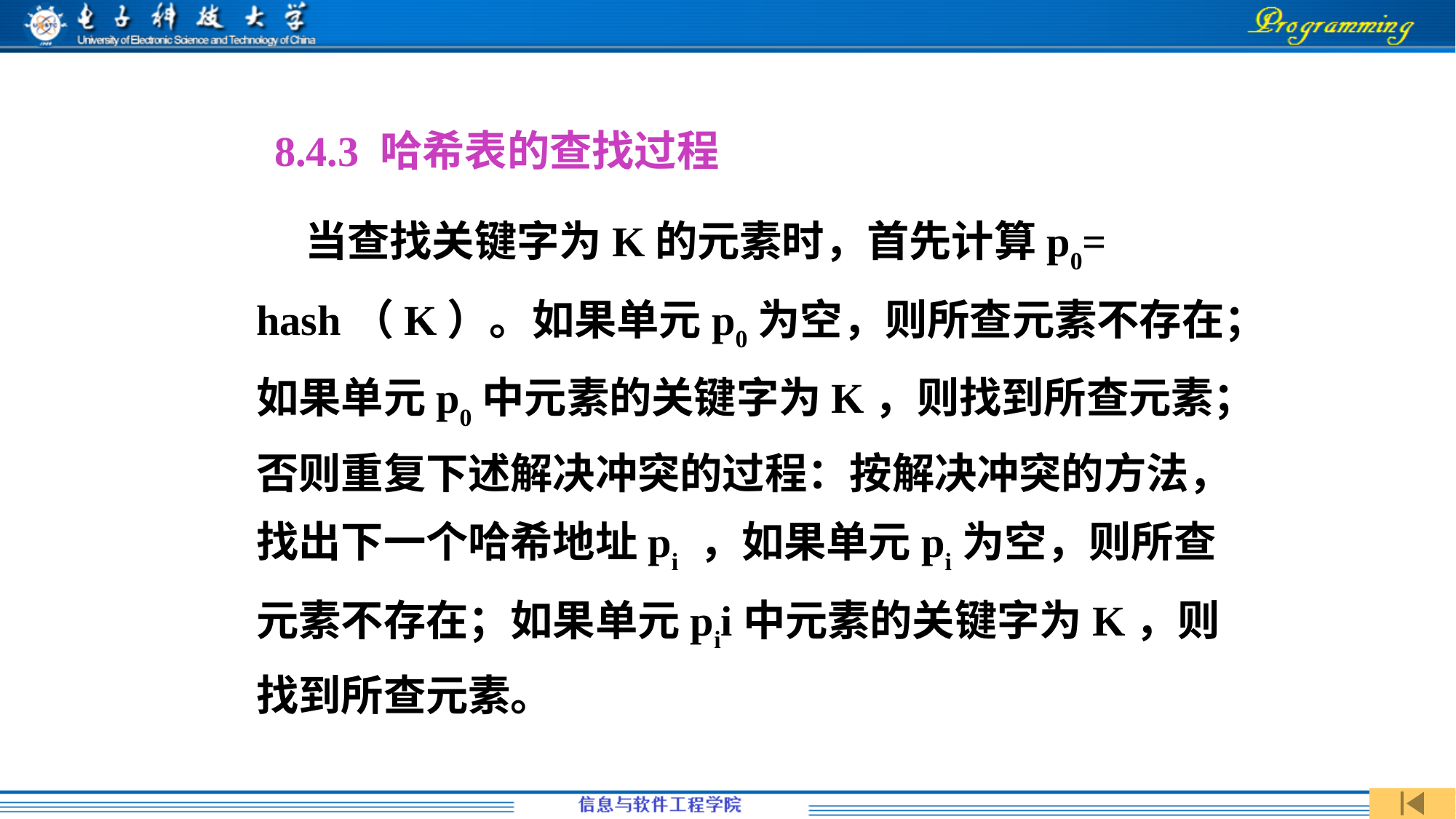

8.4.3 哈希表的查找过程
    当查找关键字为K的元素时，首先计算p0= hash（K）。如果单元p0为空，则所查元素不存在；如果单元p0中元素的关键字为K，则找到所查元素；否则重复下述解决冲突的过程：按解决冲突的方法，找出下一个哈希地址pi ，如果单元pi为空，则所查元素不存在；如果单元pii中元素的关键字为K，则找到所查元素。